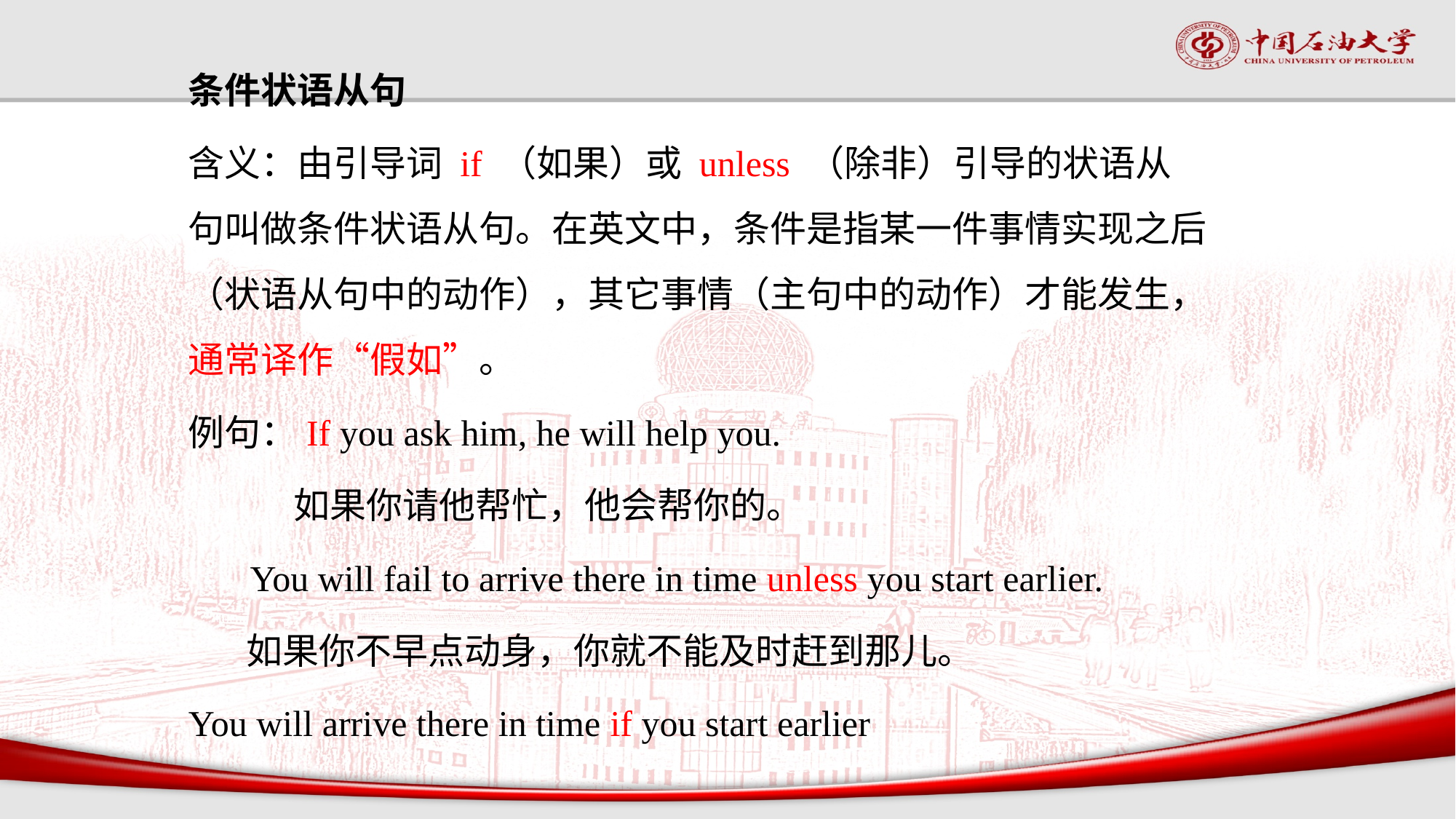

#
条件状语从句
含义：由引导词 if （如果）或 unless （除非）引导的状语从句叫做条件状语从句。在英文中，条件是指某一件事情实现之后（状语从句中的动作），其它事情（主句中的动作）才能发生，通常译作“假如”。
例句：If you ask him, he will help you.
　　    如果你请他帮忙，他会帮你的。
　  You will fail to arrive there in time unless you start earlier.
      如果你不早点动身，你就不能及时赶到那儿。
You will arrive there in time if you start earlier